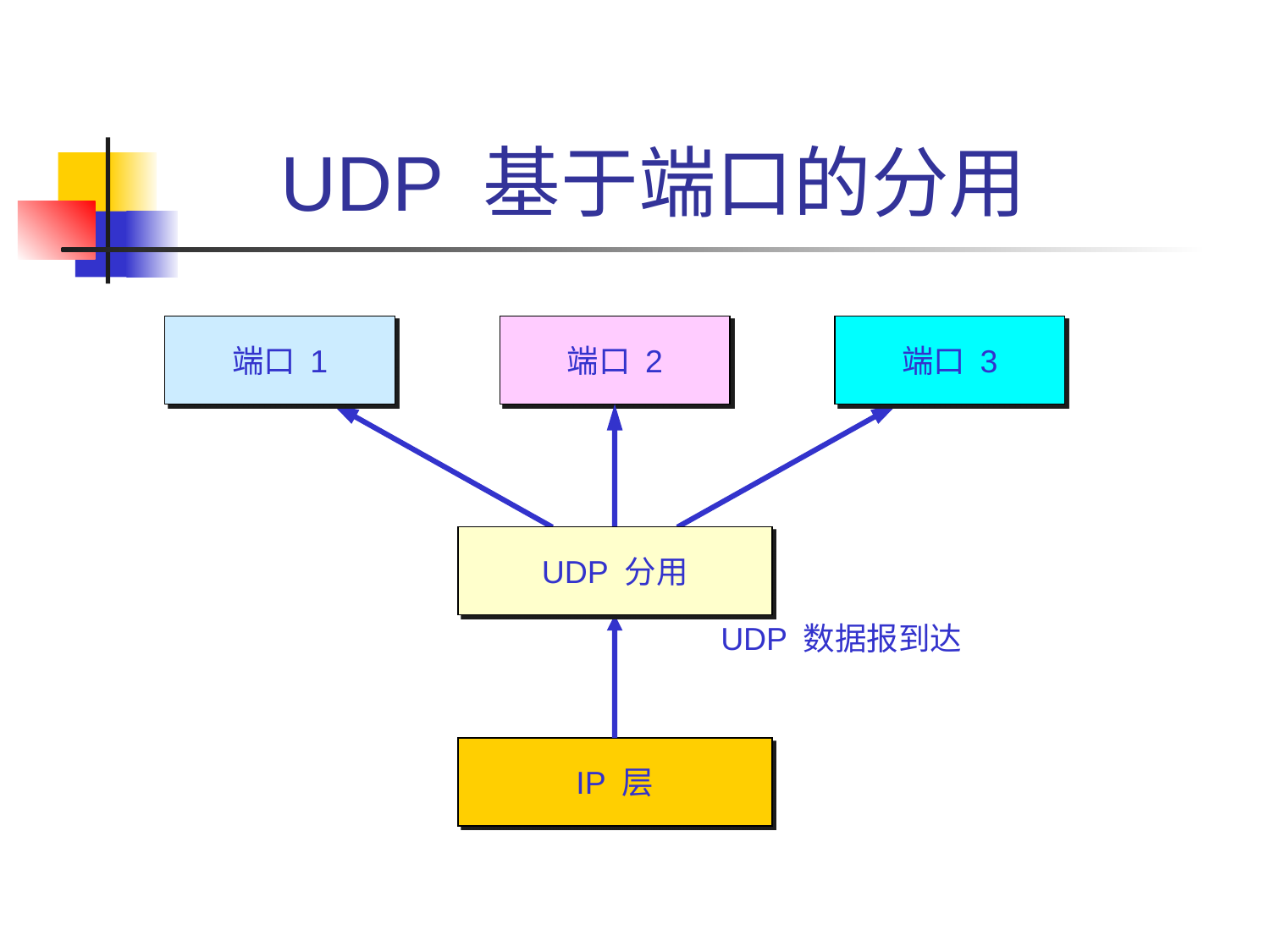

# UDP 基于端口的分用
端口 1
端口 2
端口 3

UDP 分用
UDP 数据报到达

IP 层